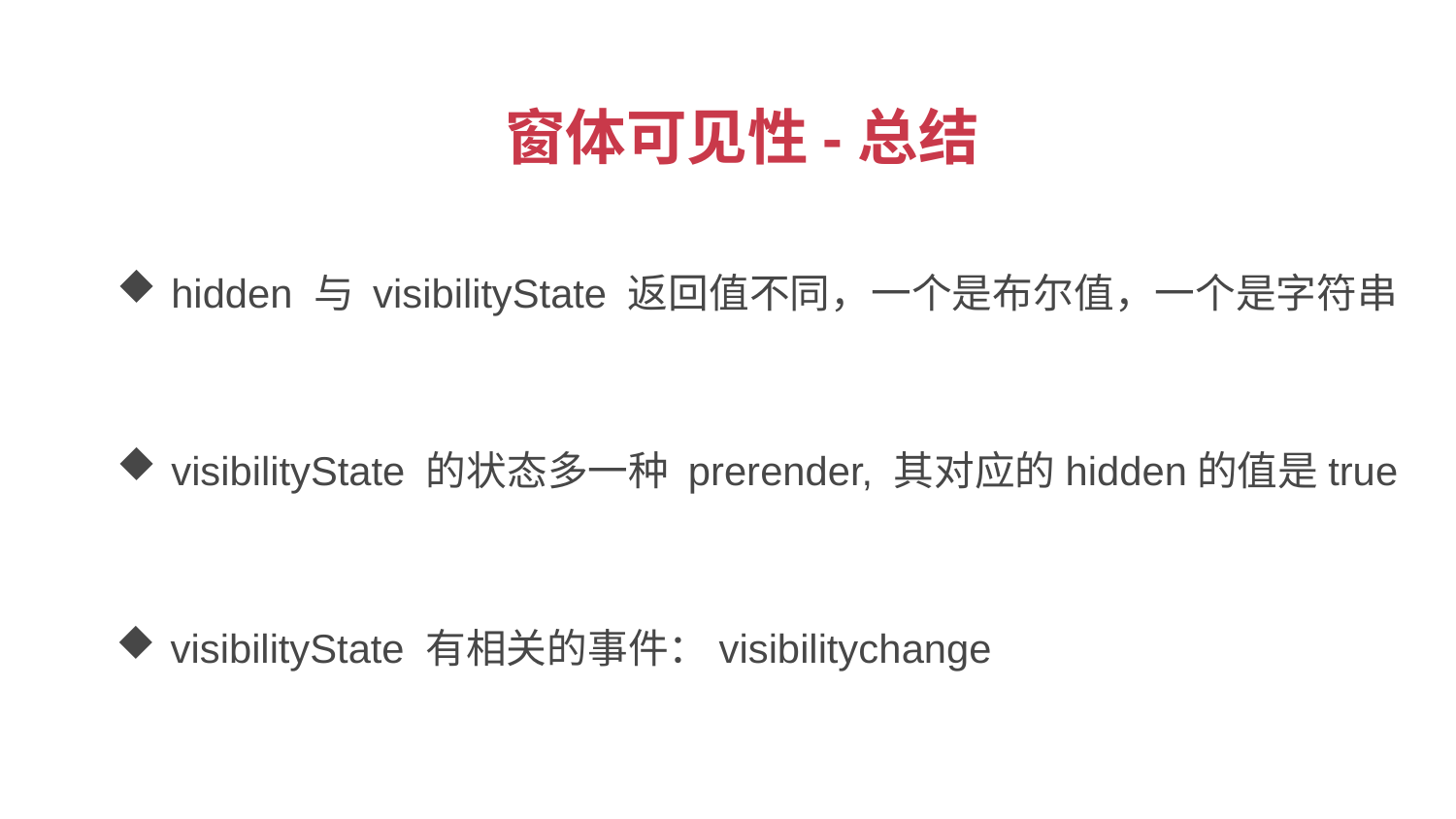

窗体可见性-总结
hidden 与 visibilityState 返回值不同，一个是布尔值，一个是字符串
visibilityState 的状态多一种 prerender, 其对应的hidden的值是true
visibilityState 有相关的事件：visibilitychange